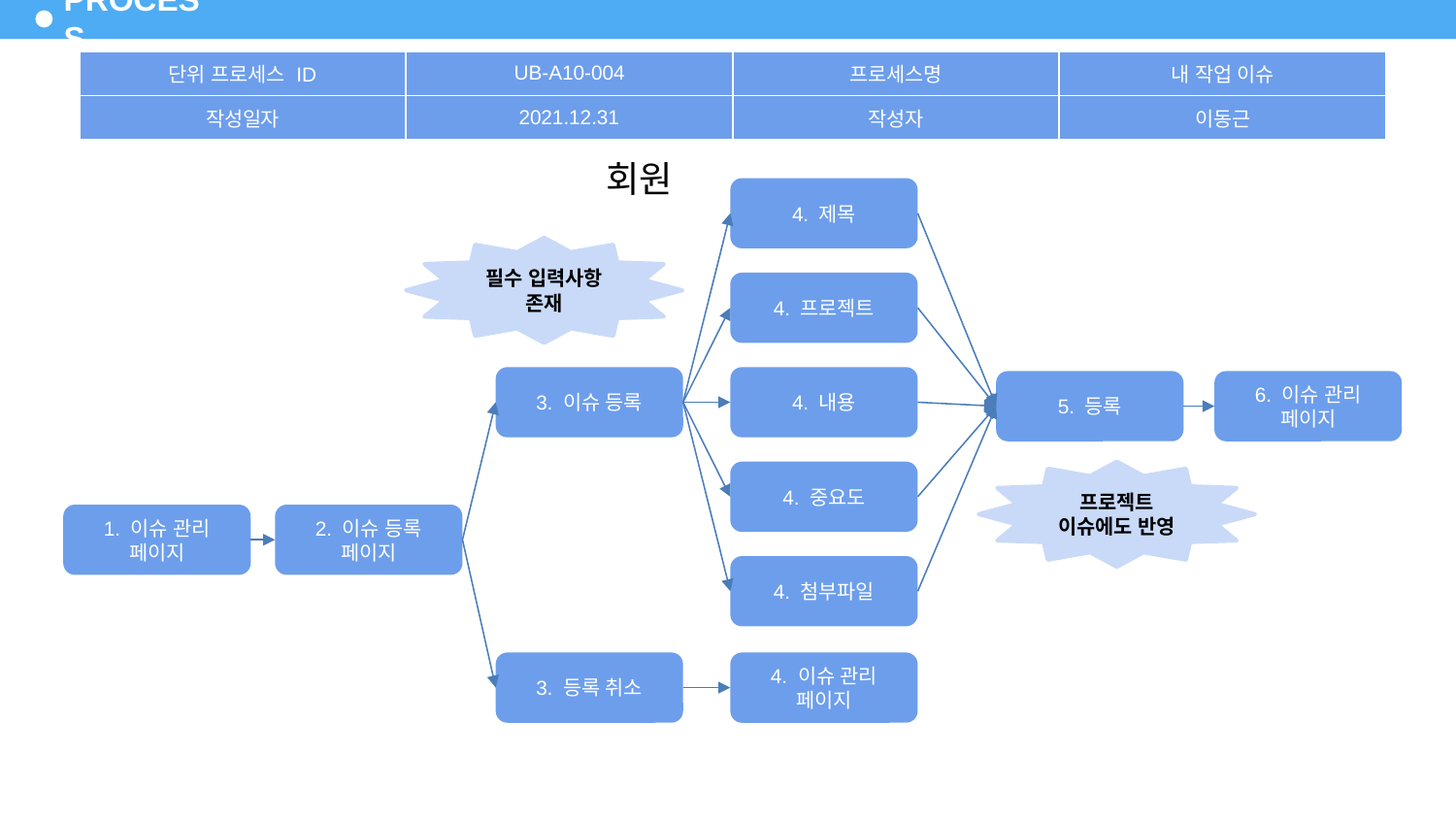

# PROCESS
| 단위 프로세스 ID | UB-A10-004 | 프로세스명 | 내 작업 이슈 |
| --- | --- | --- | --- |
| 작성일자 | 2021.12.31 | 작성자 | 이동근 |
회원
4. 제목
필수 입력사항 존재
4. 프로젝트
4. 내용
3. 이슈 등록
5. 등록
6. 이슈 관리 페이지
프로젝트 이슈에도 반영
4. 중요도
1. 이슈 관리 페이지
2. 이슈 등록 페이지
4. 첨부파일
4. 이슈 관리 페이지
3. 등록 취소